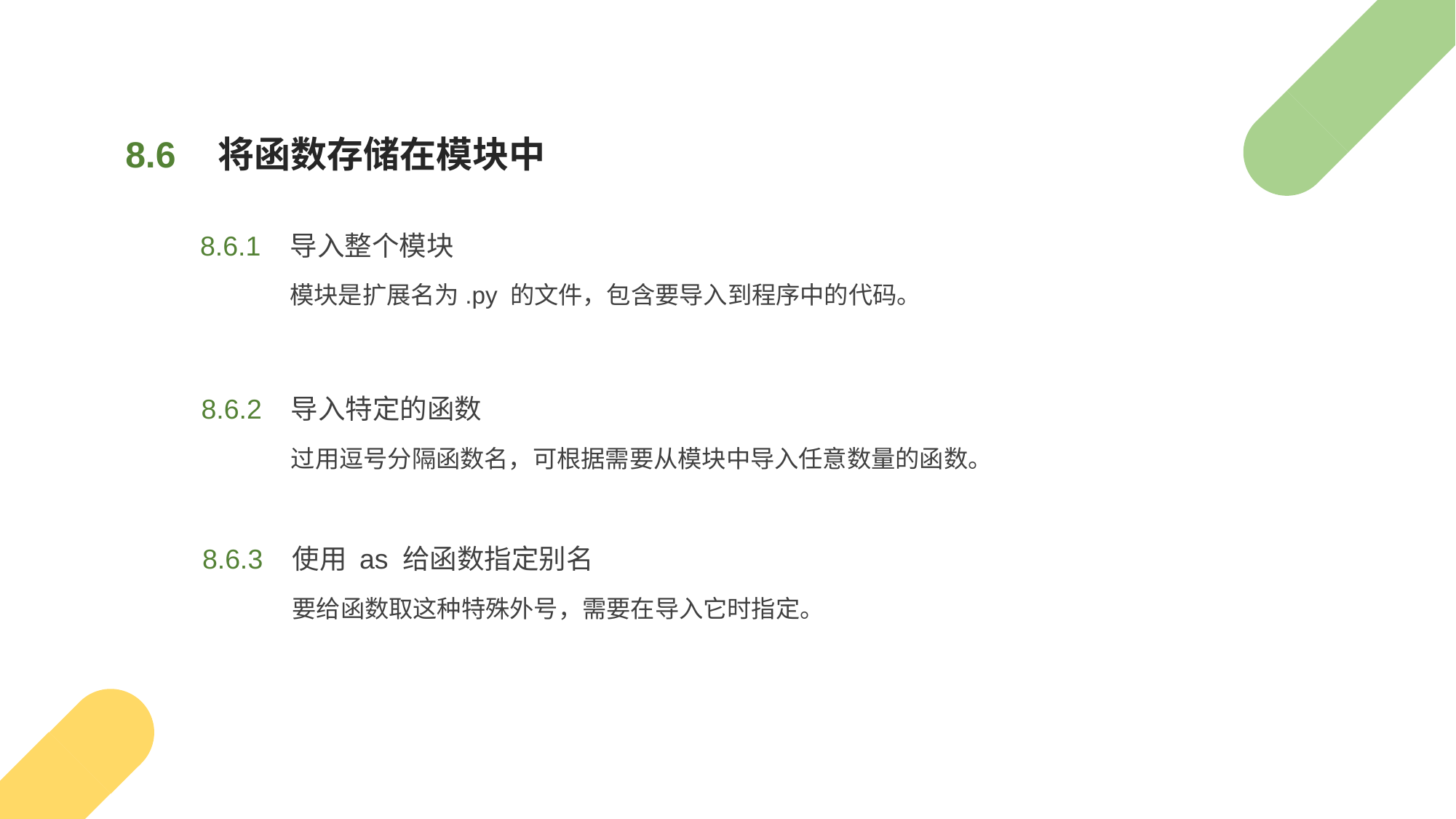

将函数存储在模块中
8.6
导入整个模块
8.6.1
模块是扩展名为.py 的文件，包含要导入到程序中的代码。
导入特定的函数
8.6.2
过用逗号分隔函数名，可根据需要从模块中导入任意数量的函数。
使用 as 给函数指定别名
8.6.3
要给函数取这种特殊外号，需要在导入它时指定。